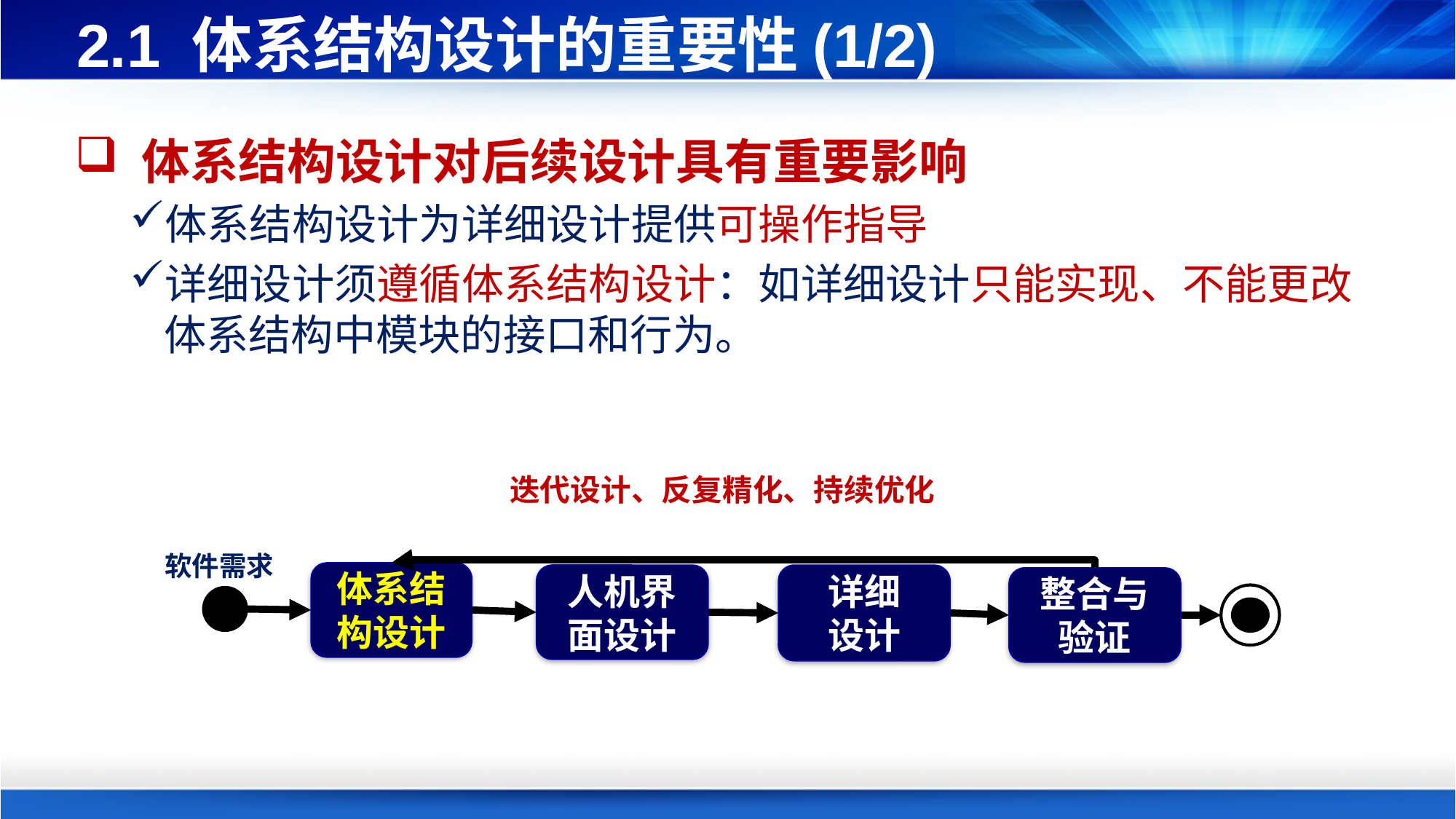

# 2.1 体系结构设计的重要性(1/2)
 体系结构设计对后续设计具有重要影响
体系结构设计为详细设计提供可操作指导
详细设计须遵循体系结构设计：如详细设计只能实现、不能更改体系结构中模块的接口和行为。

迭代设计、反复精化、持续优化
软件需求
体系结构设计
人机界面设计
详细
设计
整合与验证